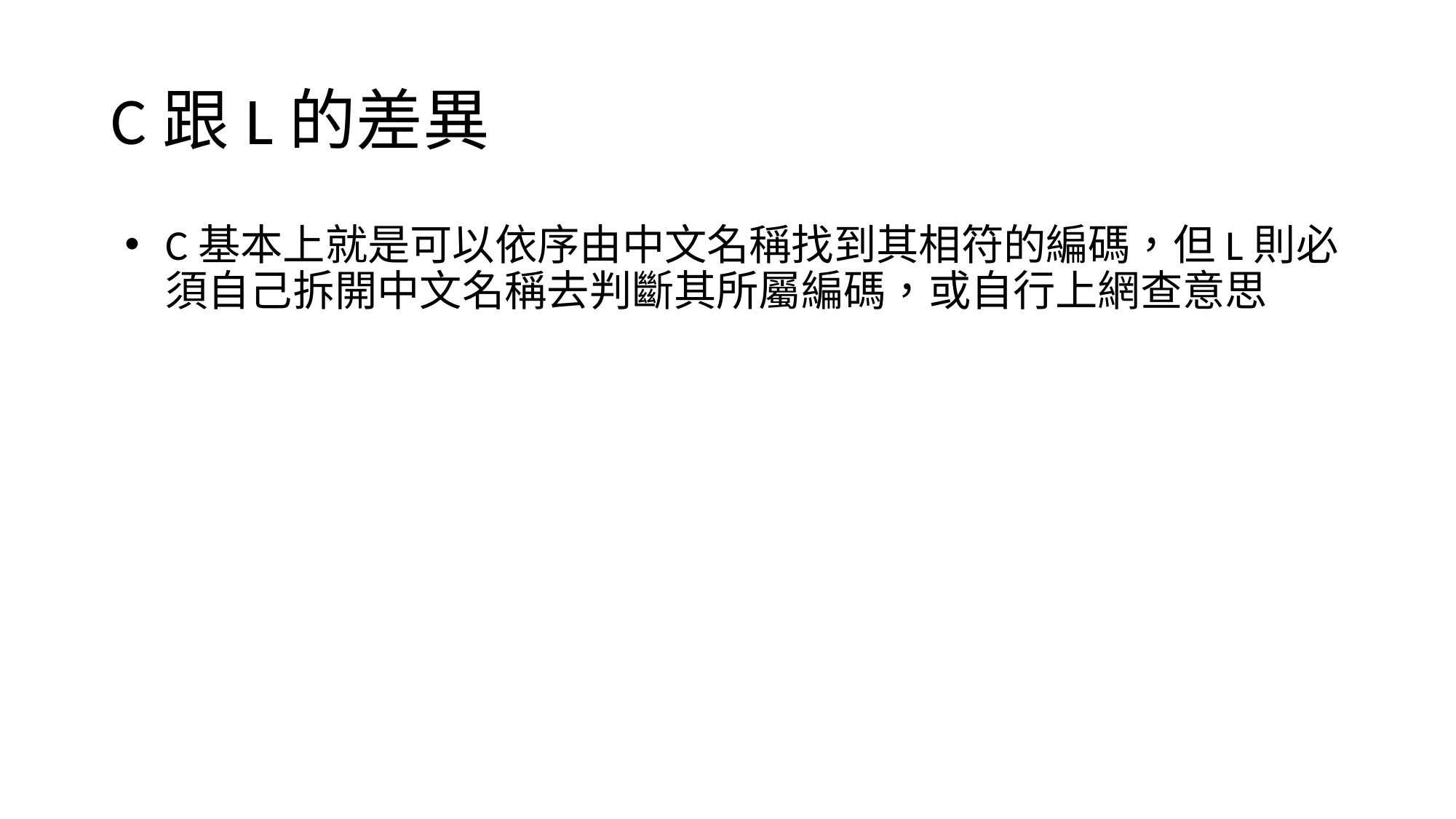

# C跟L的差異
C基本上就是可以依序由中文名稱找到其相符的編碼，但L則必須自己拆開中文名稱去判斷其所屬編碼，或自行上網查意思